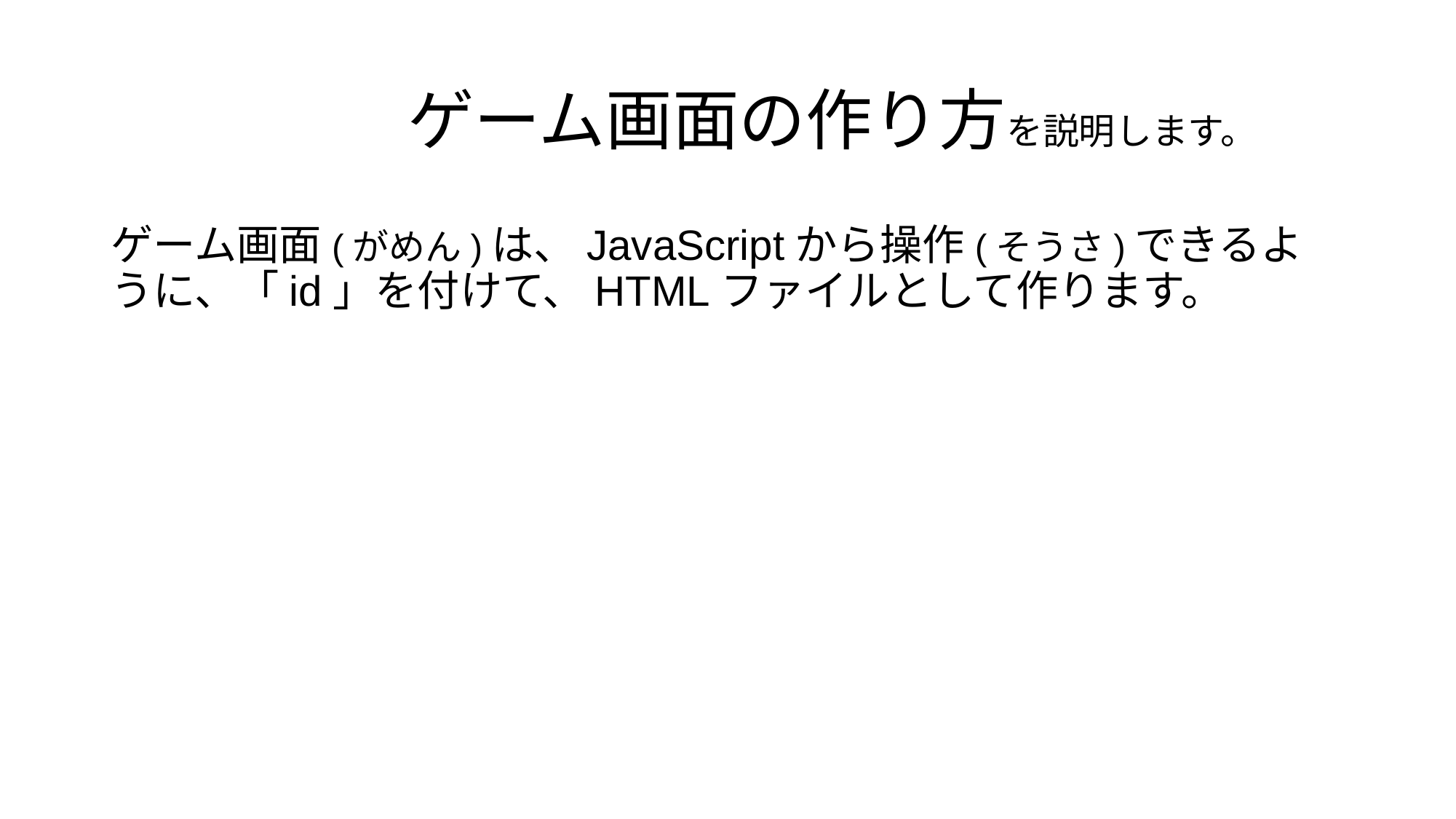

# ゲーム画面の作り方を説明します。
ゲーム画面(がめん)は、JavaScriptから操作(そうさ)できるように、「id」を付けて、HTMLファイルとして作ります。